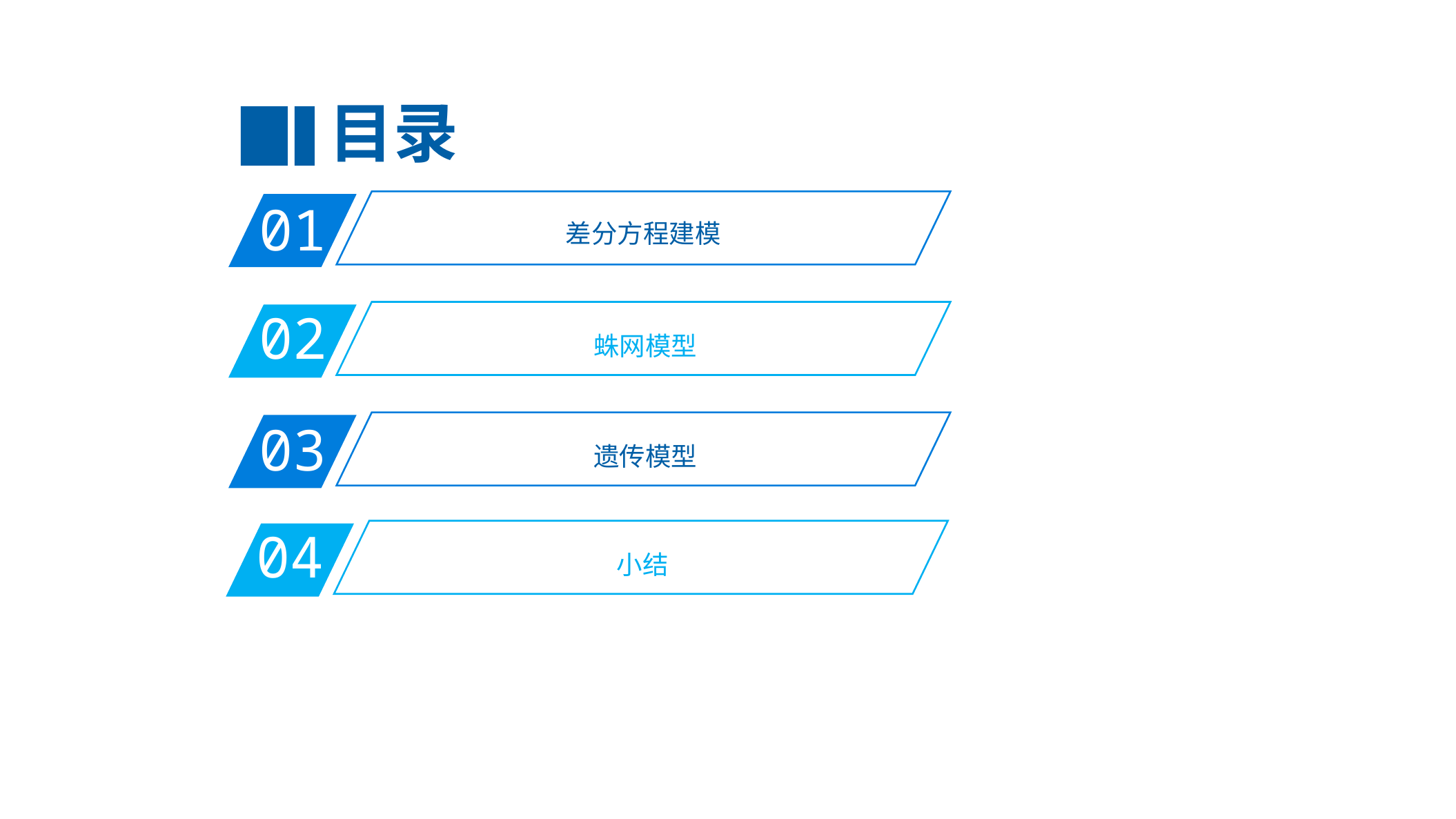

目录

01

差分方程建模
02

蛛网模型
03

遗传模型
04

小结